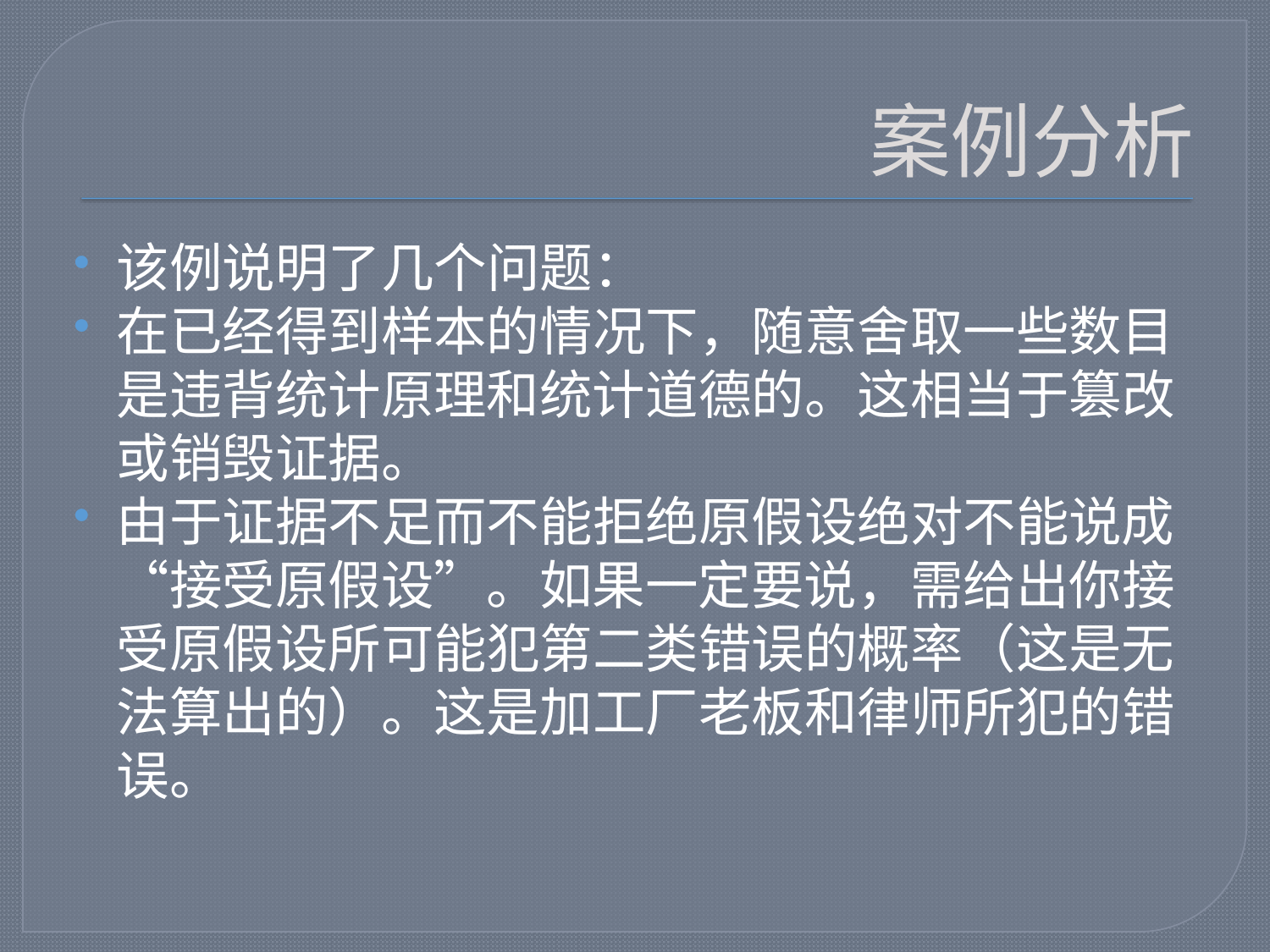

# 案例分析
该例说明了几个问题：
在已经得到样本的情况下，随意舍取一些数目是违背统计原理和统计道德的。这相当于篡改或销毁证据。
由于证据不足而不能拒绝原假设绝对不能说成“接受原假设”。如果一定要说，需给出你接受原假设所可能犯第二类错误的概率（这是无法算出的）。这是加工厂老板和律师所犯的错误。